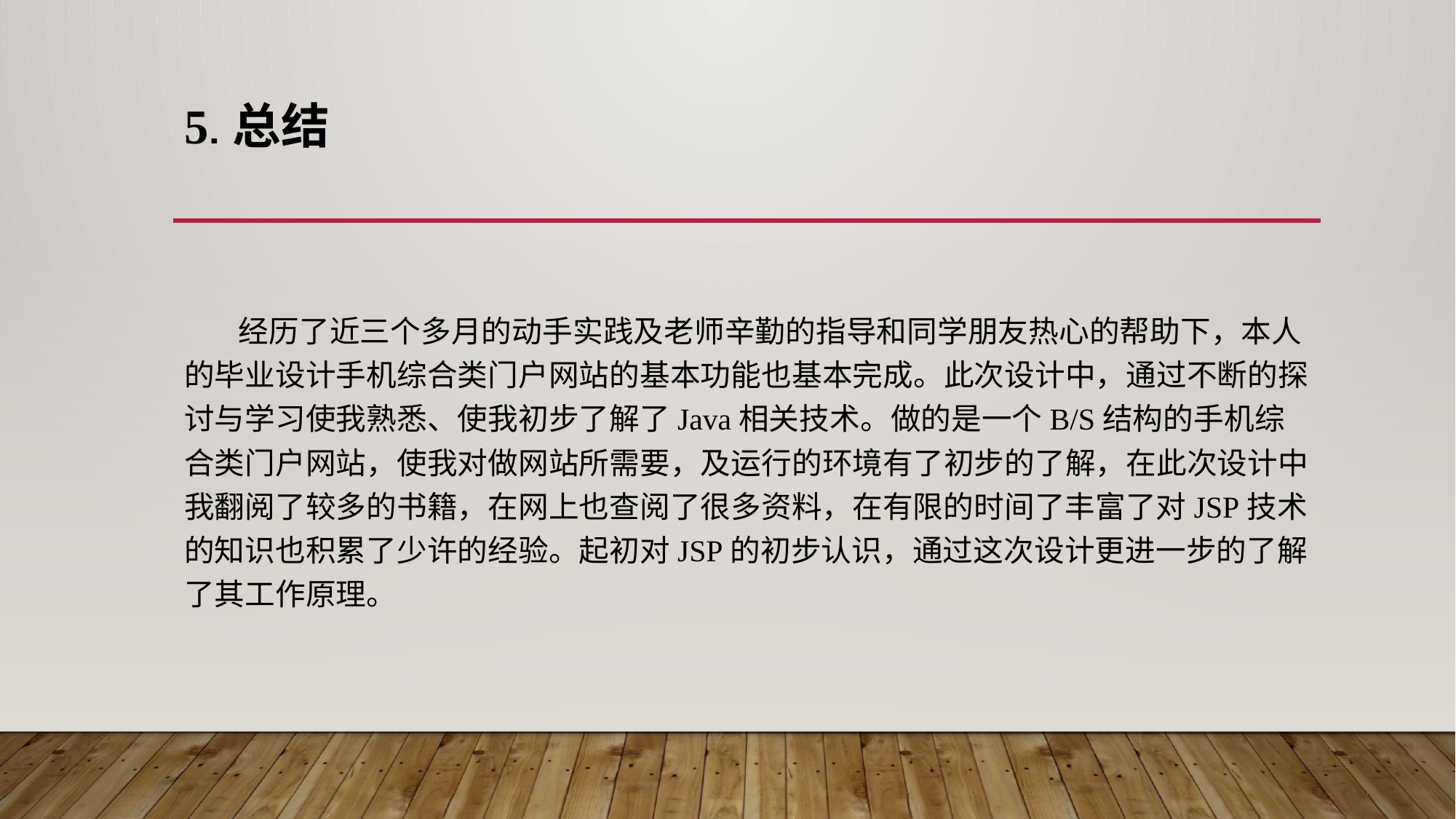

# 5.总结

       经历了近三个多月的动手实践及老师辛勤的指导和同学朋友热心的帮助下，本人的毕业设计手机综合类门户网站的基本功能也基本完成。此次设计中，通过不断的探讨与学习使我熟悉、使我初步了解了Java相关技术。做的是一个B/S结构的手机综合类门户网站，使我对做网站所需要，及运行的环境有了初步的了解，在此次设计中我翻阅了较多的书籍，在网上也查阅了很多资料，在有限的时间了丰富了对JSP技术的知识也积累了少许的经验。起初对JSP的初步认识，通过这次设计更进一步的了解了其工作原理。